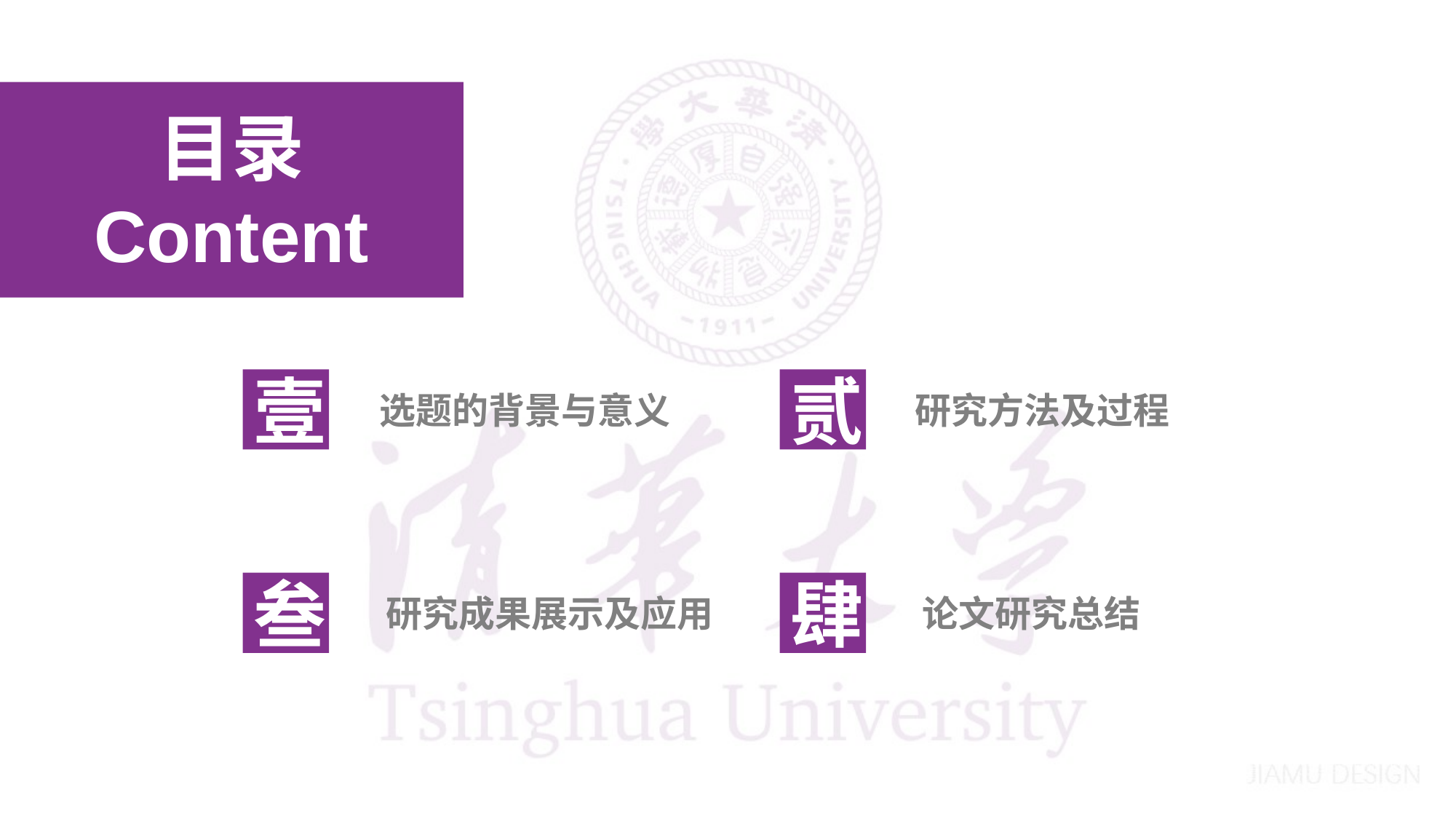

目录
Content
壹
选题的背景与意义
贰
研究方法及过程
叁
研究成果展示及应用
肆
论文研究总结